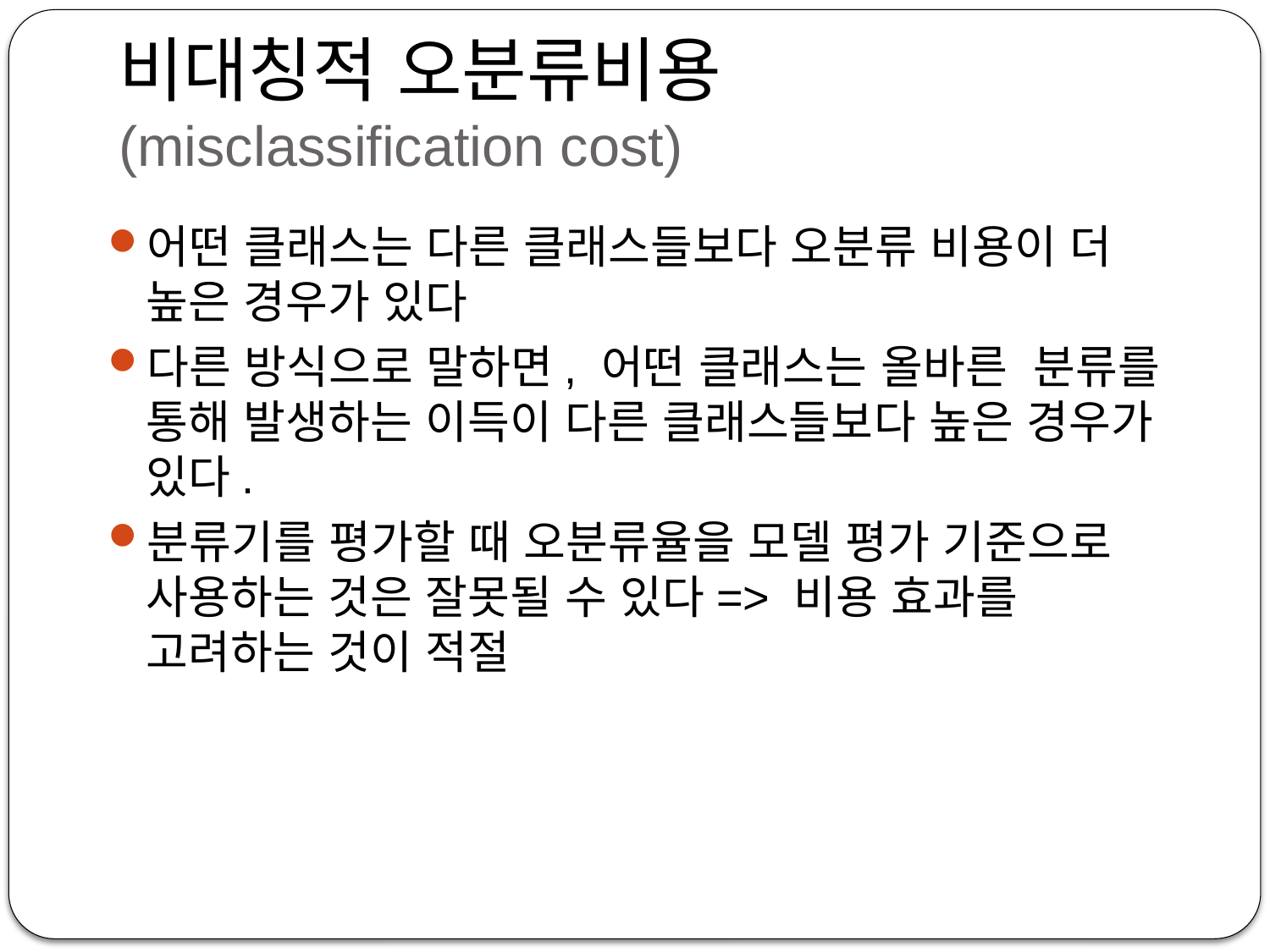

# 비대칭적 오분류비용 (misclassification cost)
어떤 클래스는 다른 클래스들보다 오분류 비용이 더 높은 경우가 있다
다른 방식으로 말하면, 어떤 클래스는 올바른  분류를 통해 발생하는 이득이 다른 클래스들보다 높은 경우가 있다.
분류기를 평가할 때 오분류율을 모델 평가 기준으로 사용하는 것은 잘못될 수 있다=> 비용 효과를 고려하는 것이 적절